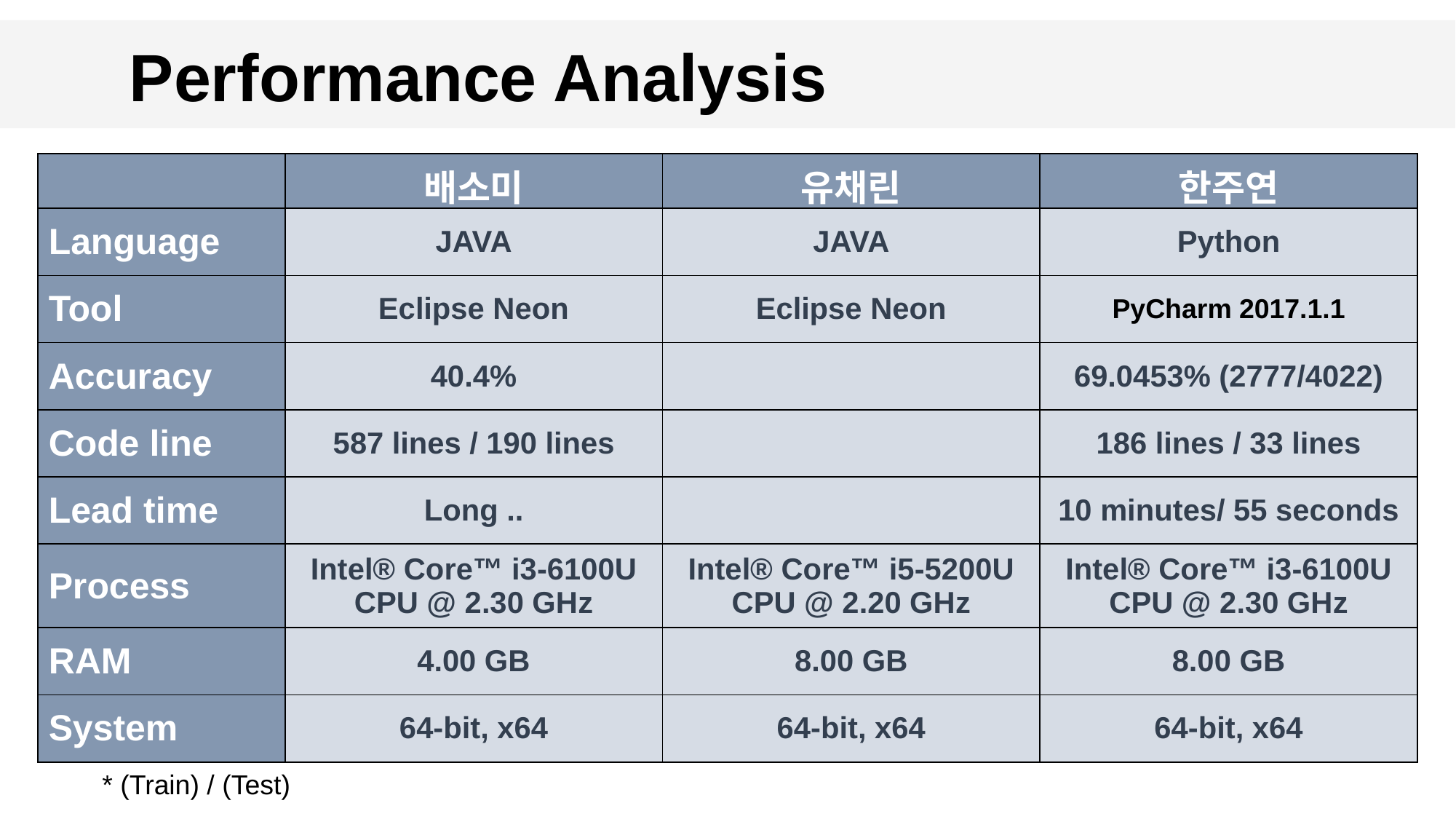

# Performance Analysis
|  | 배소미 | 유채린 | 한주연 |
| --- | --- | --- | --- |
| Language | JAVA | JAVA | Python |
| Tool | Eclipse Neon | Eclipse Neon | PyCharm 2017.1.1 |
| Accuracy | 40.4% |  | 69.0453% (2777/4022) |
| Code line | 587 lines / 190 lines |  | 186 lines / 33 lines |
| Lead time | Long .. |  | 10 minutes/ 55 seconds |
| Process | Intel® Core™ i3-6100U CPU @ 2.30 GHz | Intel® Core™ i5-5200U CPU @ 2.20 GHz | Intel® Core™ i3-6100U CPU @ 2.30 GHz |
| RAM | 4.00 GB | 8.00 GB | 8.00 GB |
| System | 64-bit, x64 | 64-bit, x64 | 64-bit, x64 |
* (Train) / (Test)